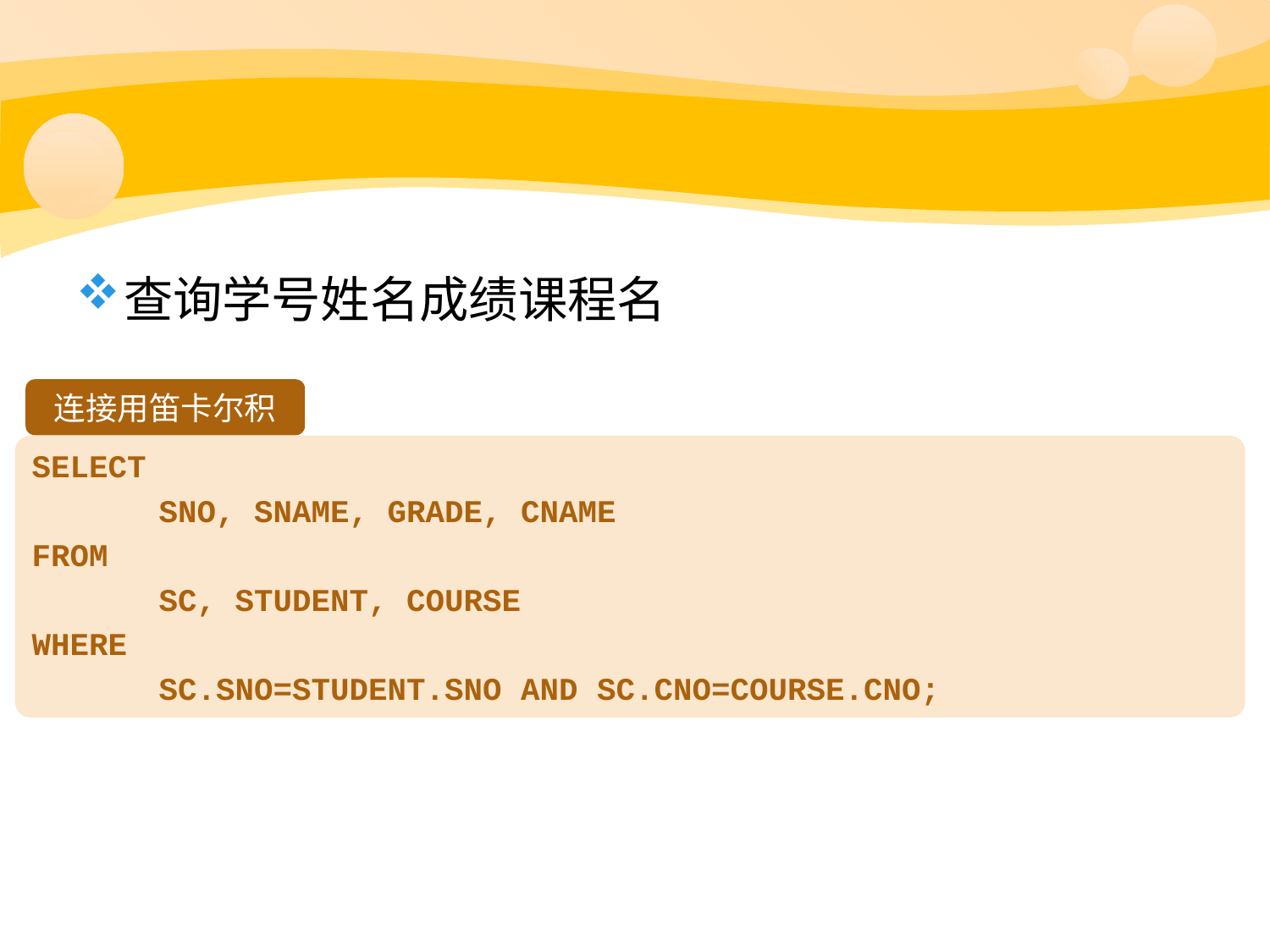

查询学号姓名成绩课程名
连接用笛卡尔积
SELECT
	SNO, SNAME, GRADE, CNAME
FROM
	SC, STUDENT, COURSE
WHERE
	SC.SNO=STUDENT.SNO AND SC.CNO=COURSE.CNO;